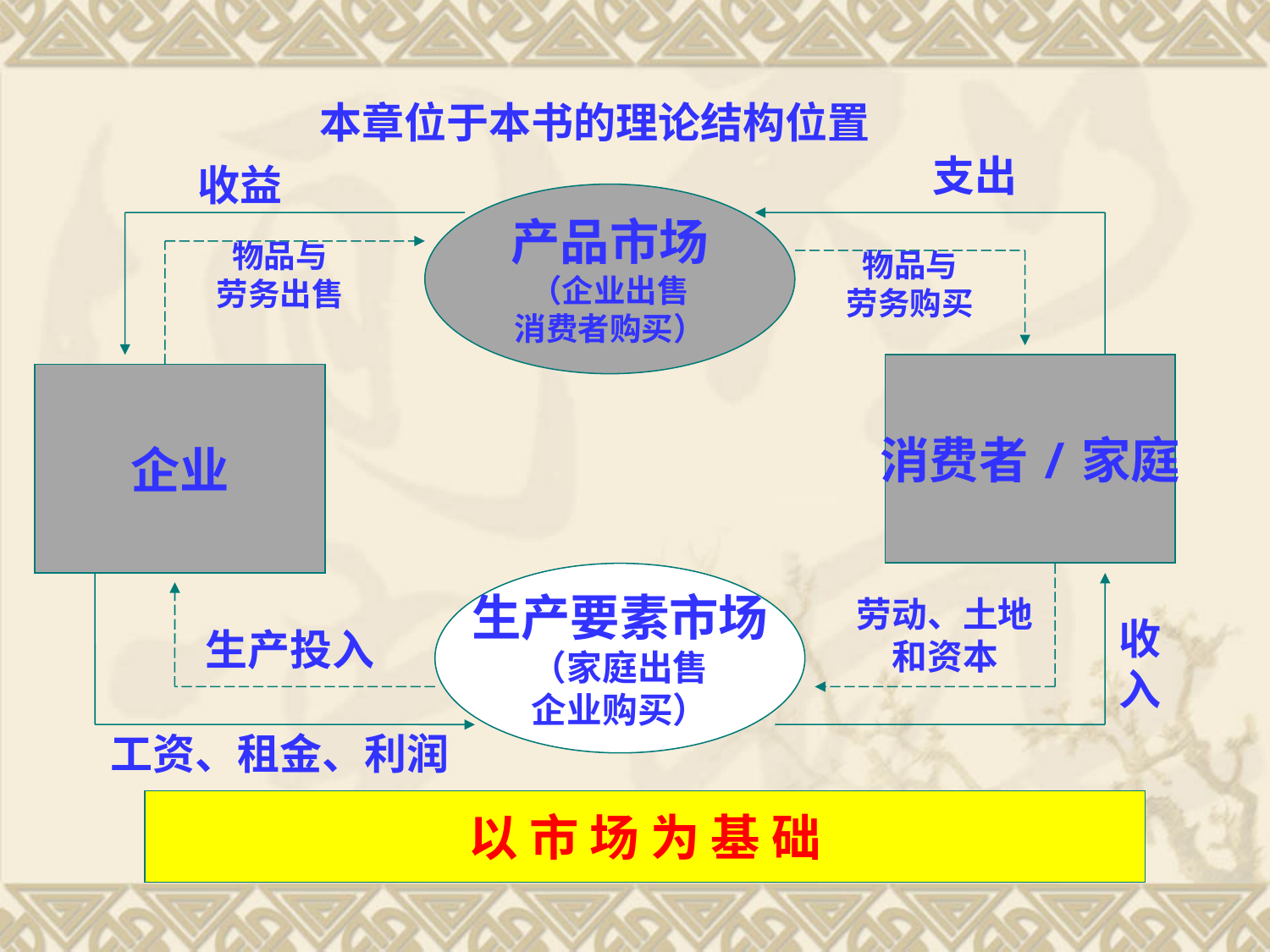

本章位于本书的理论结构位置
支出
收益
产品市场
（企业出售
消费者购买）

物品与
劳务出售

物品与
劳务购买
消费者/家庭
企业
生产要素市场
（家庭出售
企业购买）

劳动、土地
和资本
收
入
生产投入

工资、租金、利润
以 市 场 为 基 础